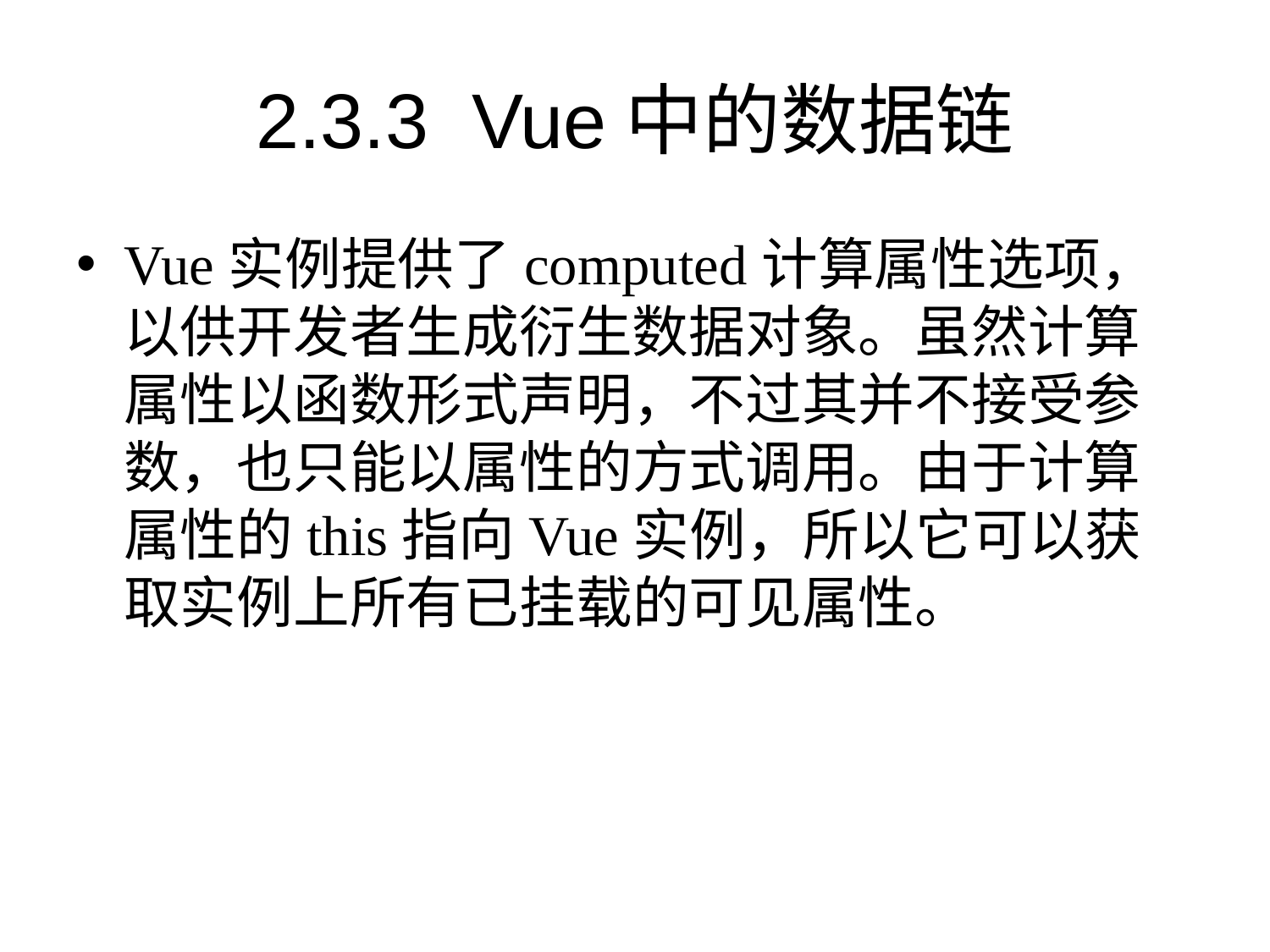

# 2.3.3  Vue中的数据链
Vue实例提供了computed计算属性选项，以供开发者生成衍生数据对象。虽然计算属性以函数形式声明，不过其并不接受参数，也只能以属性的方式调用。由于计算属性的this指向Vue实例，所以它可以获取实例上所有已挂载的可见属性。